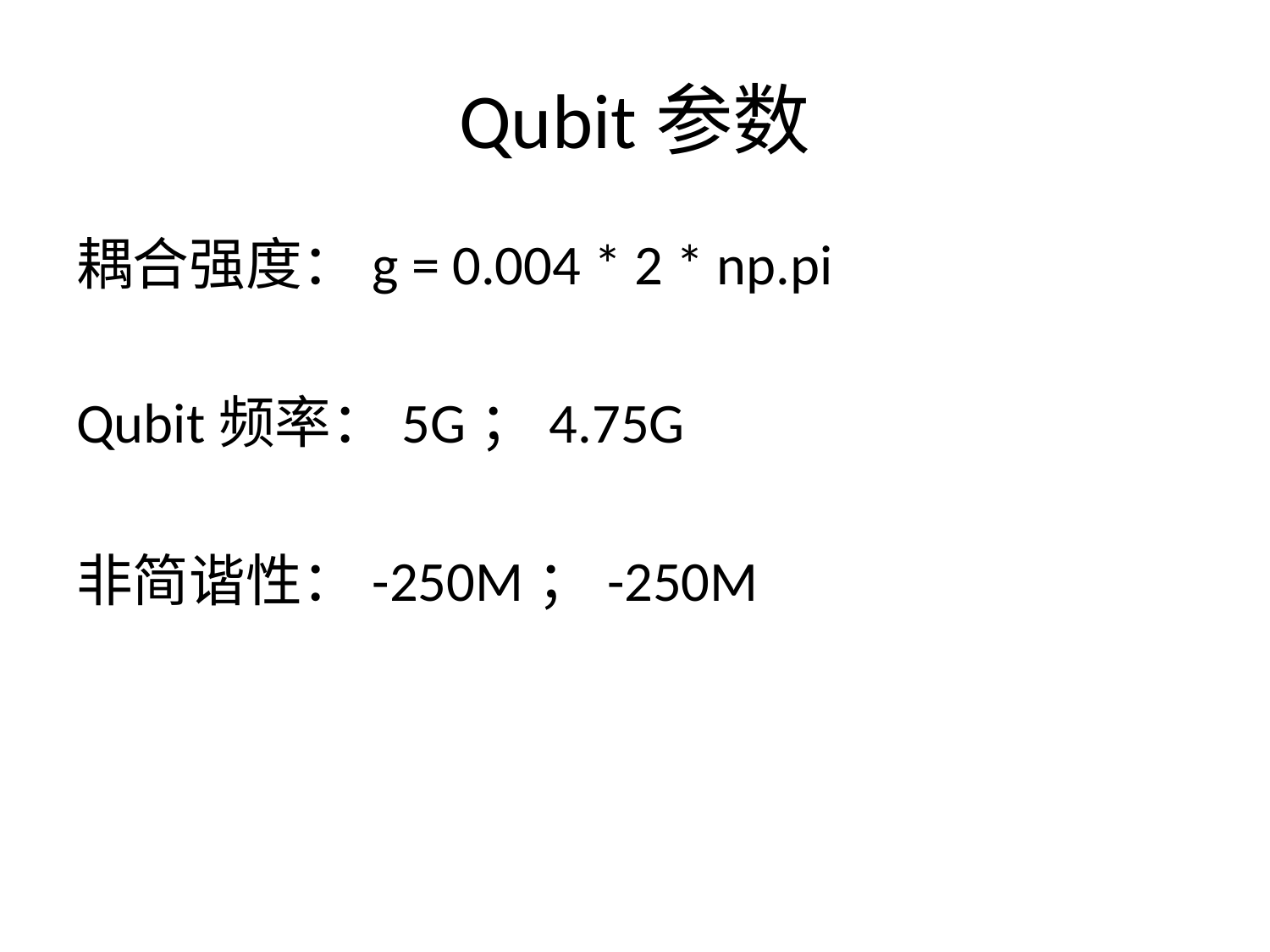

# Qubit参数
耦合强度：g = 0.004 * 2 * np.pi

Qubit频率：5G；4.75G

非简谐性：-250M；-250M